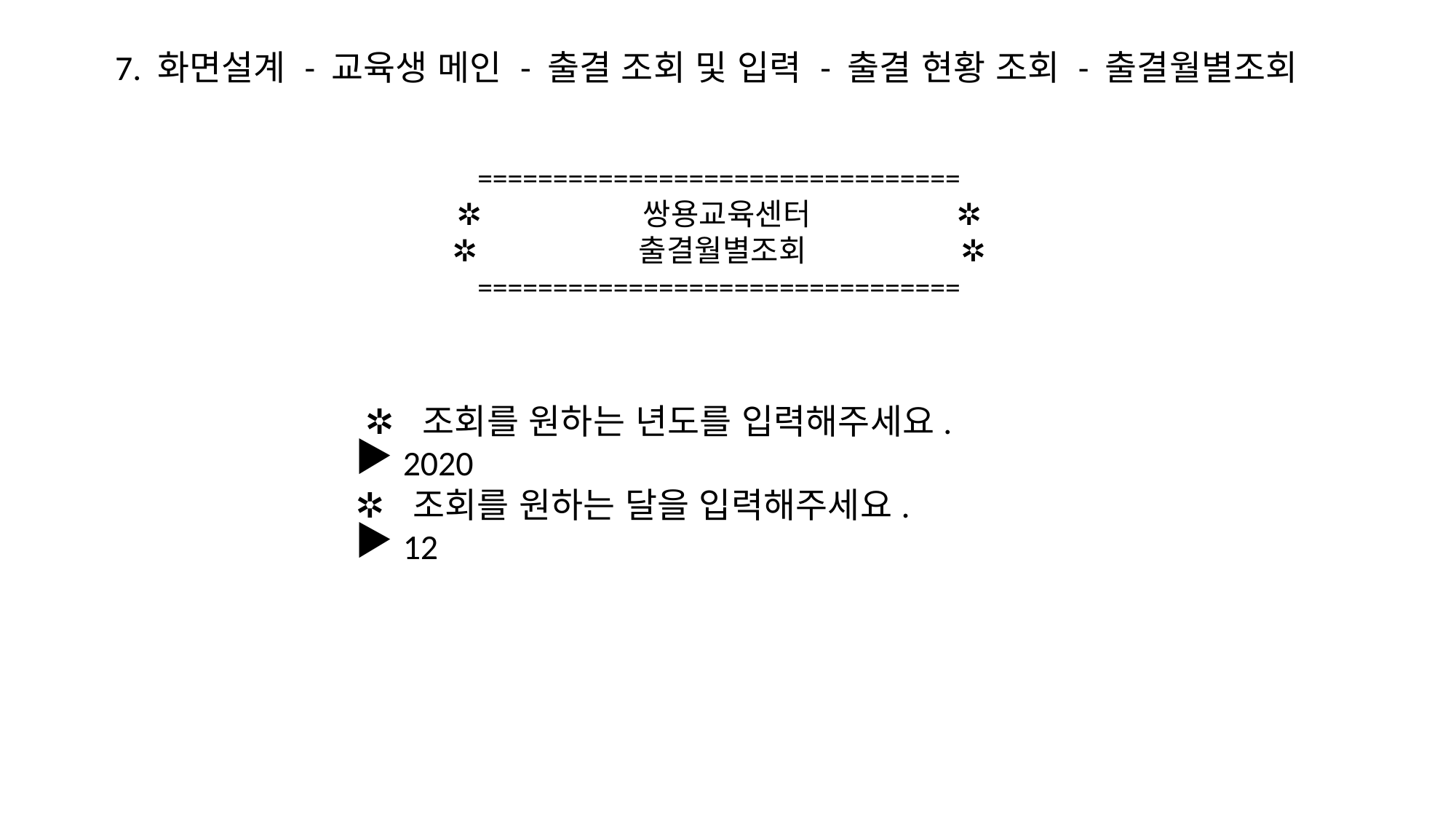

7. 화면설계 - 교육생 메인 - 출결 조회 및 입력 - 출결 현황 조회 - 출결월별조회
================================
✲                  쌍용교육센터                 ✲
✲                  출결월별조회                  ✲
================================
 ✲  조회를 원하는 년도를 입력해주세요.
 2020
✲  조회를 원하는 달을 입력해주세요.
 12